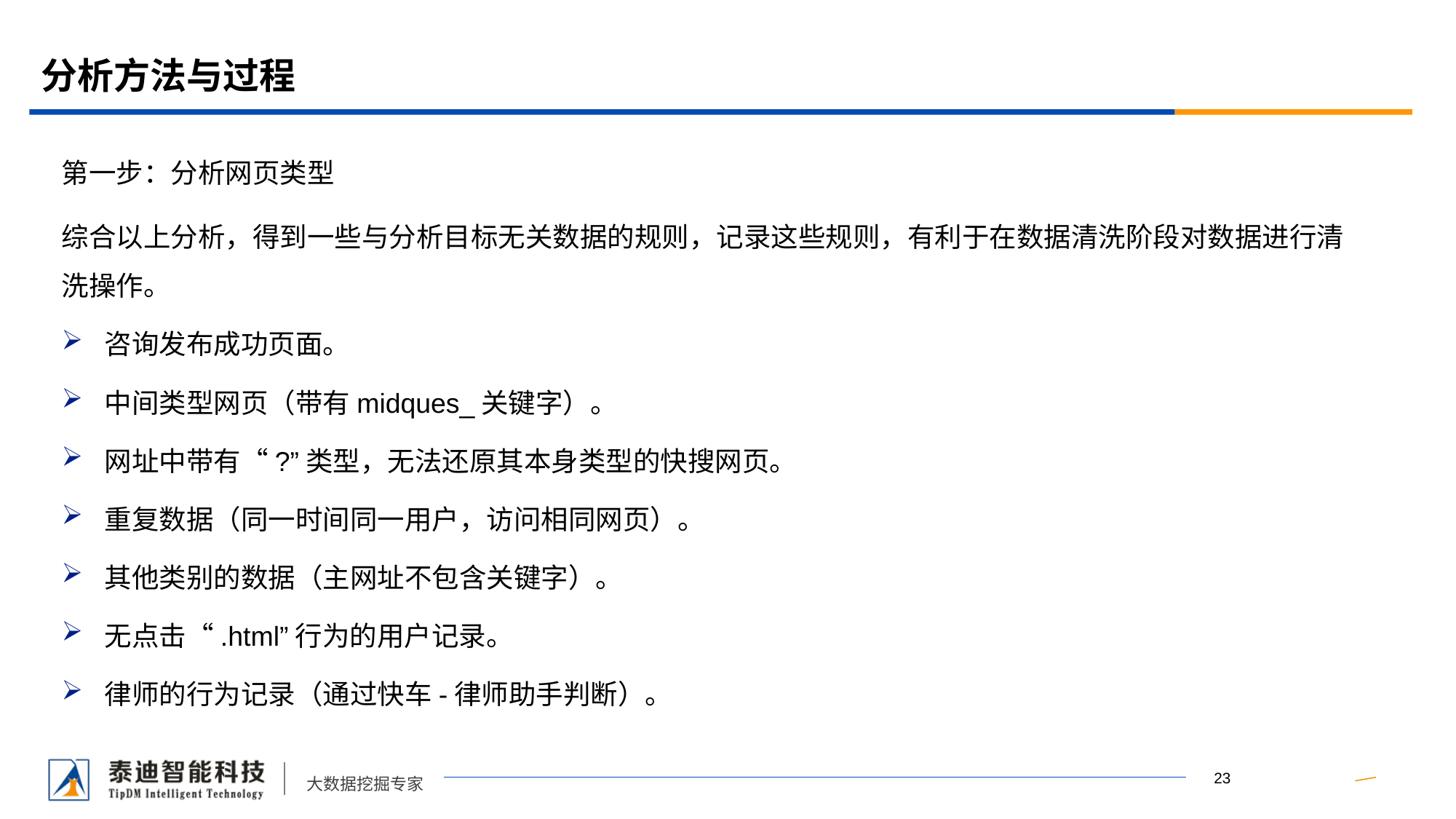

# 分析方法与过程
第一步：分析网页类型
综合以上分析，得到一些与分析目标无关数据的规则，记录这些规则，有利于在数据清洗阶段对数据进行清洗操作。
咨询发布成功页面。
中间类型网页（带有midques_关键字）。
网址中带有“?”类型，无法还原其本身类型的快搜网页。
重复数据（同一时间同一用户，访问相同网页）。
其他类别的数据（主网址不包含关键字）。
无点击“.html”行为的用户记录。
律师的行为记录（通过快车-律师助手判断）。